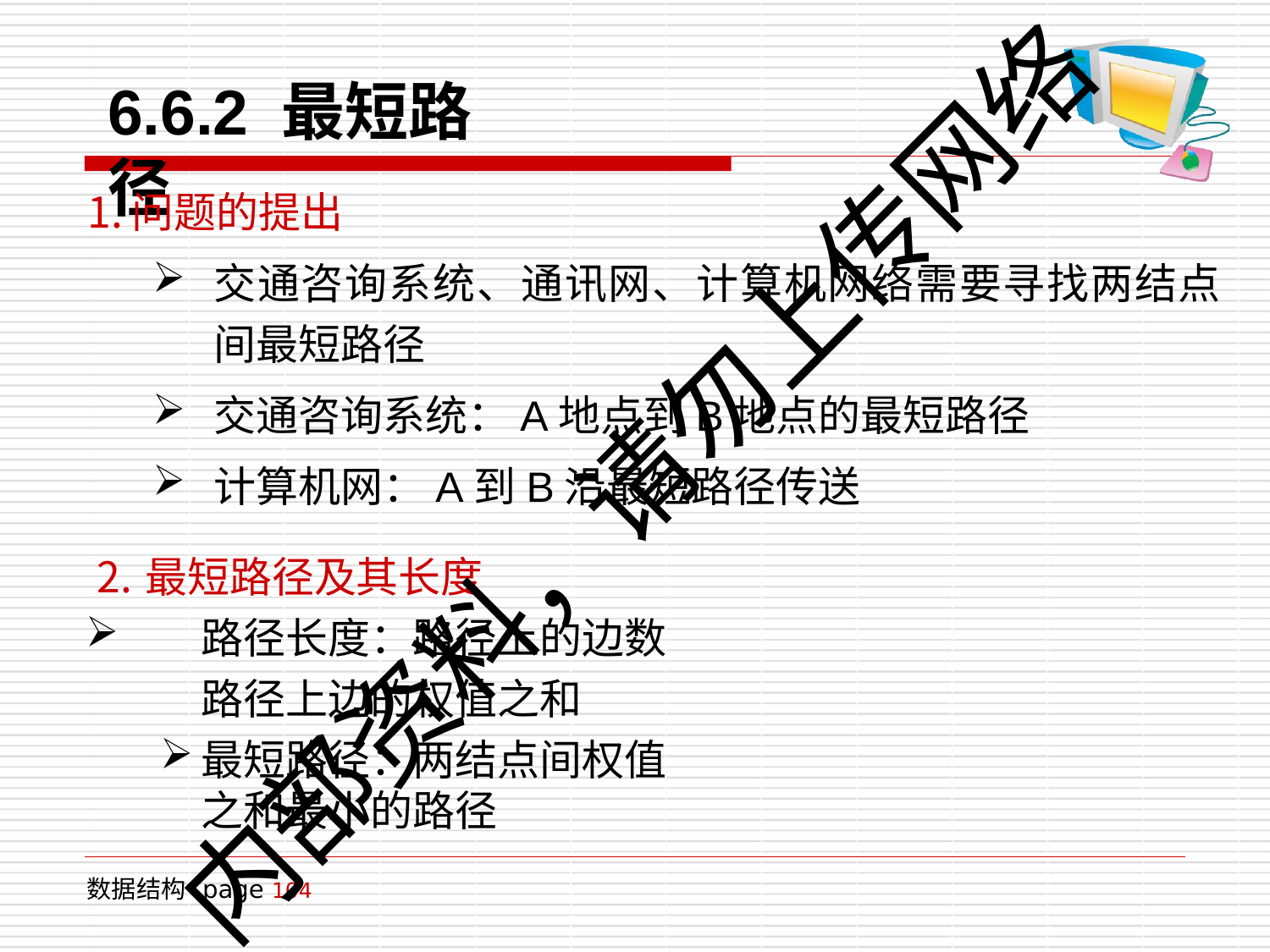

# 6.6.2 最短路径

问题的提出
交通咨询系统、通讯网、计算机网络需要寻找两结点 间最短路径
交通咨询系统：A地点到B地点的最短路径
计算机网：A到B沿最短路径传送

最短路径及其长度
路径长度：路径上的边数 路径上边的权值之和
最短路径：两结点间权值之和最小的路径
内部资料，请勿上传网络

数据结构 page 104